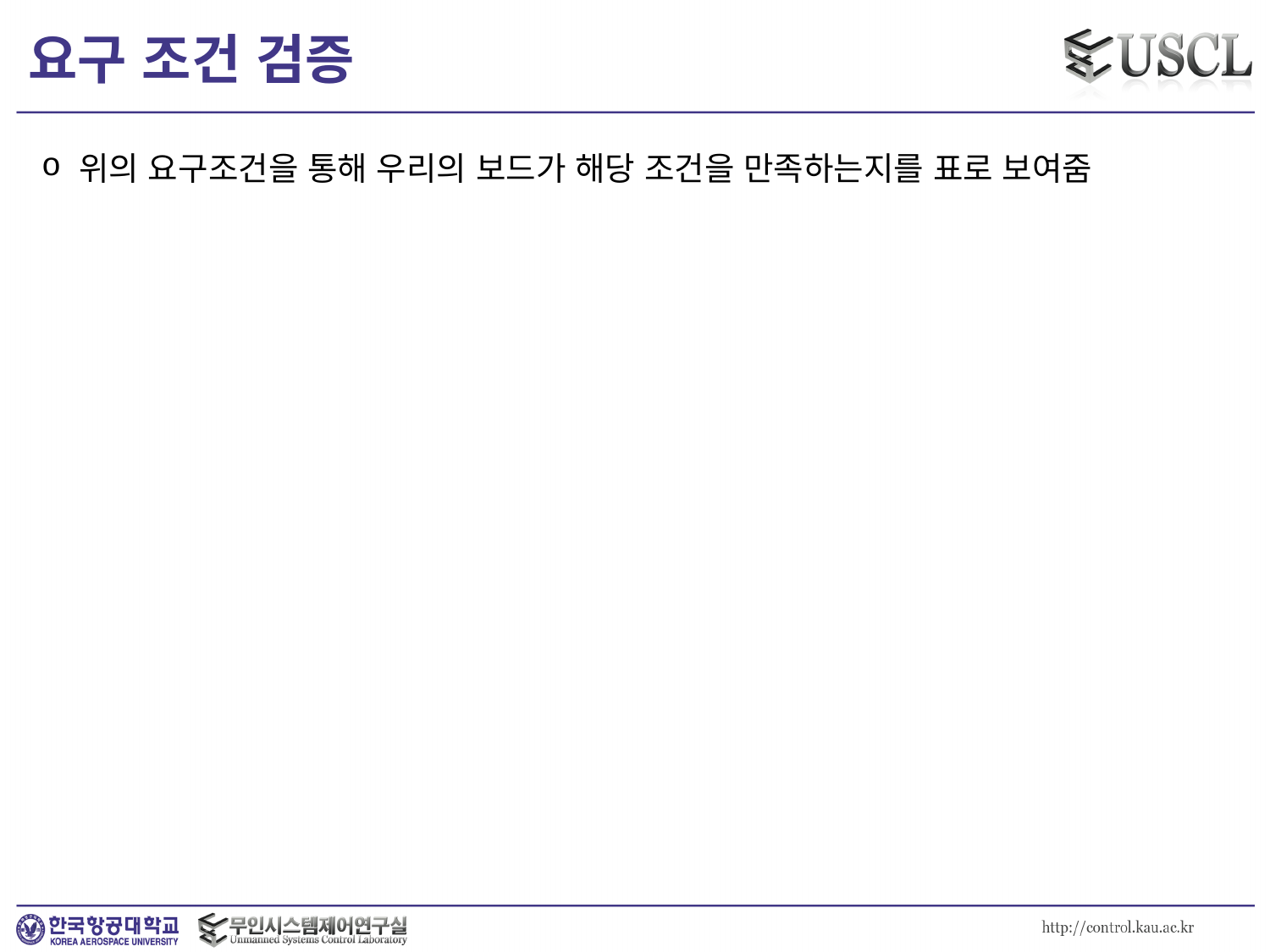

# 요구 조건 검증
위의 요구조건을 통해 우리의 보드가 해당 조건을 만족하는지를 표로 보여줌